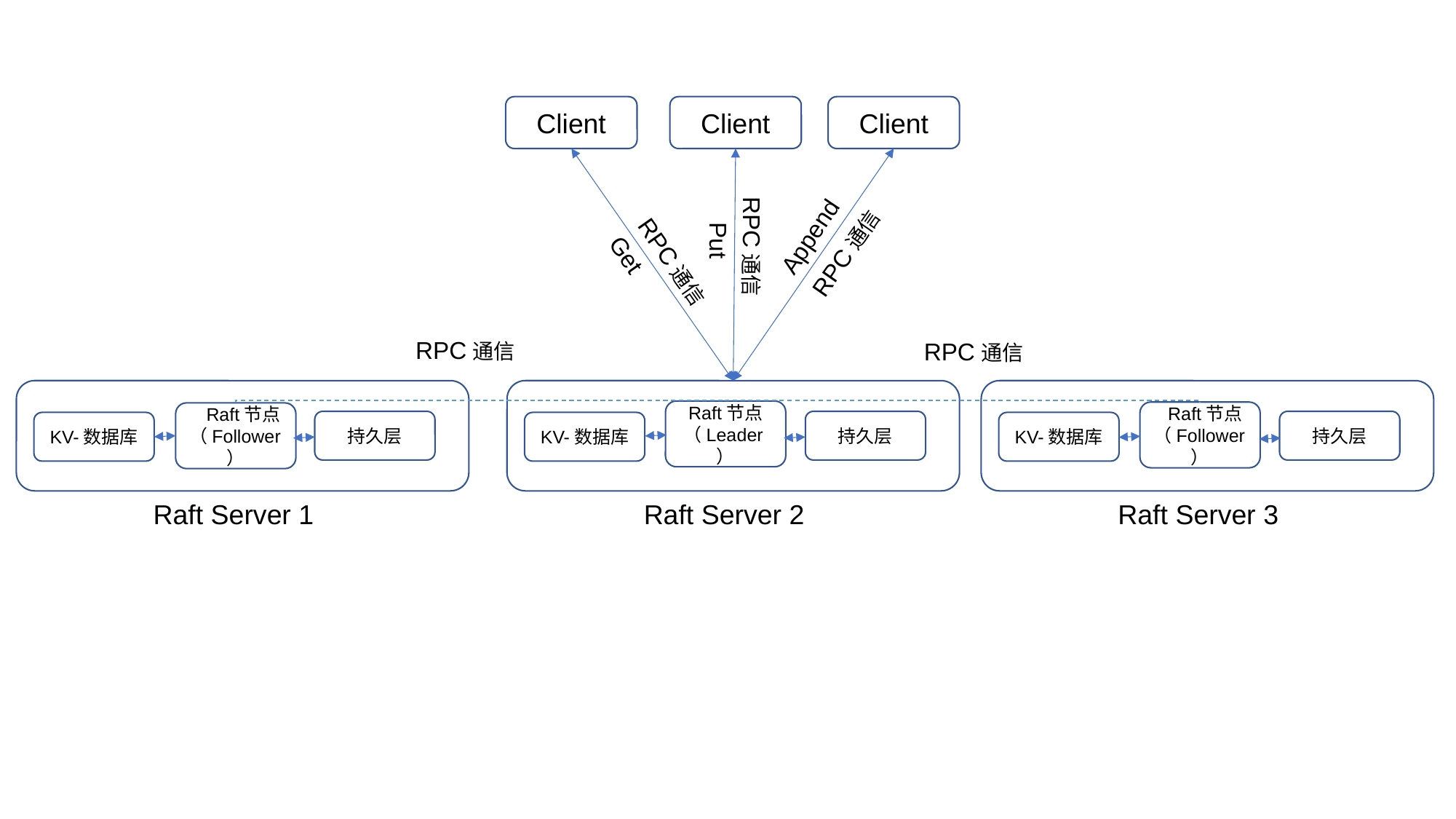

Client
Client
Client
Append

RPC通信
Put
RPC通信
Get
RPC通信
RPC通信
RPC通信

持久层
KV-数据库
Raft Server 1
   Raft节点
（Follower）

Raft节点
（Leader）
持久层
KV-数据库
Raft Server 2

持久层
KV-数据库
Raft Server 3
  Raft节点
（Follower）